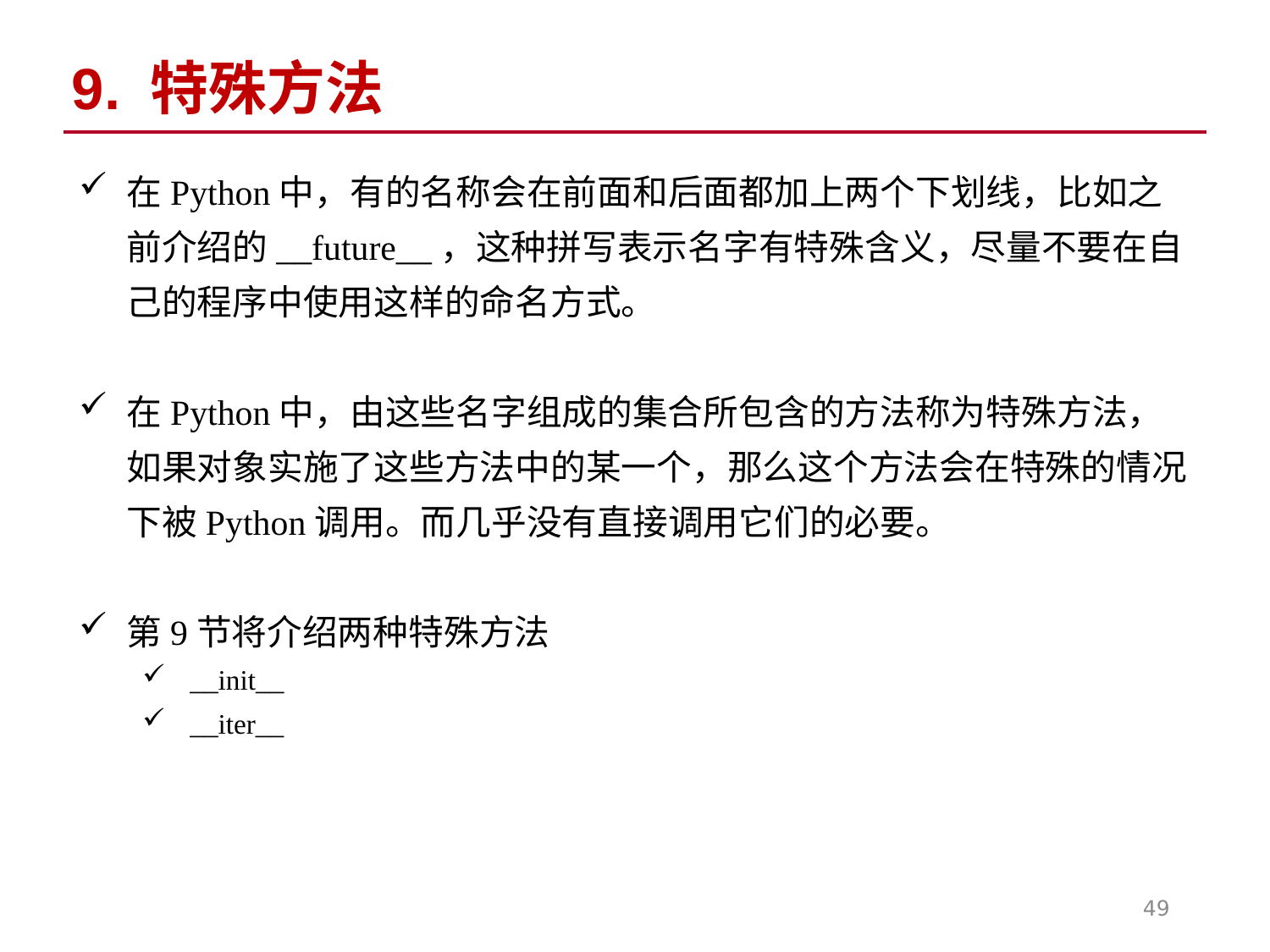

9. 特殊方法
在Python中，有的名称会在前面和后面都加上两个下划线，比如之前介绍的__future__，这种拼写表示名字有特殊含义，尽量不要在自己的程序中使用这样的命名方式。

在Python中，由这些名字组成的集合所包含的方法称为特殊方法，如果对象实施了这些方法中的某一个，那么这个方法会在特殊的情况下被Python调用。而几乎没有直接调用它们的必要。

第9节将介绍两种特殊方法
__init__
__iter__
49